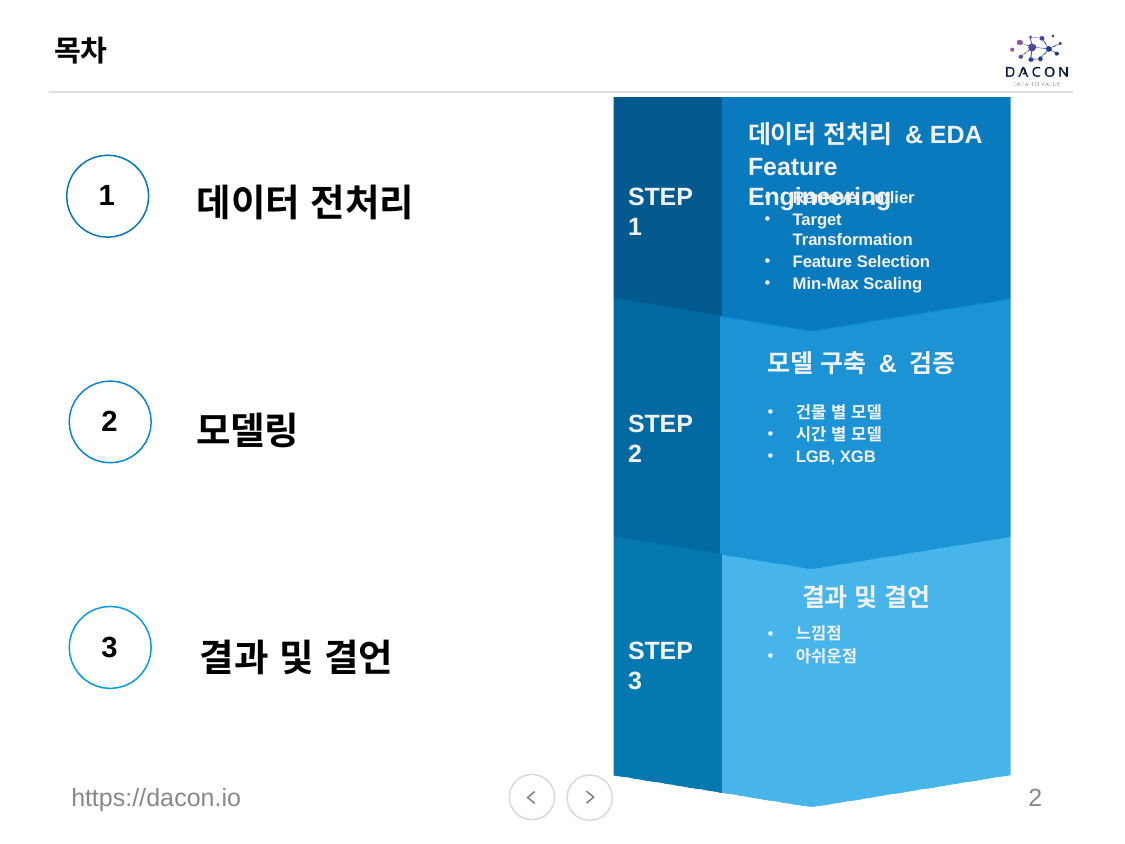

목차

데이터 전처리 & EDA
Feature Engineering

데이터 전처리
Remove Outlier
Target Transformation
Feature Selection
Min-Max Scaling
1
STEP 1
모델 구축 & 검증

모델링
건물 별 모델
시간 별 모델
LGB, XGB
2
STEP 2
결과 및 결언

느낌점
아쉬운점
3
결과 및 결언
STEP 3
https://dacon.io
2